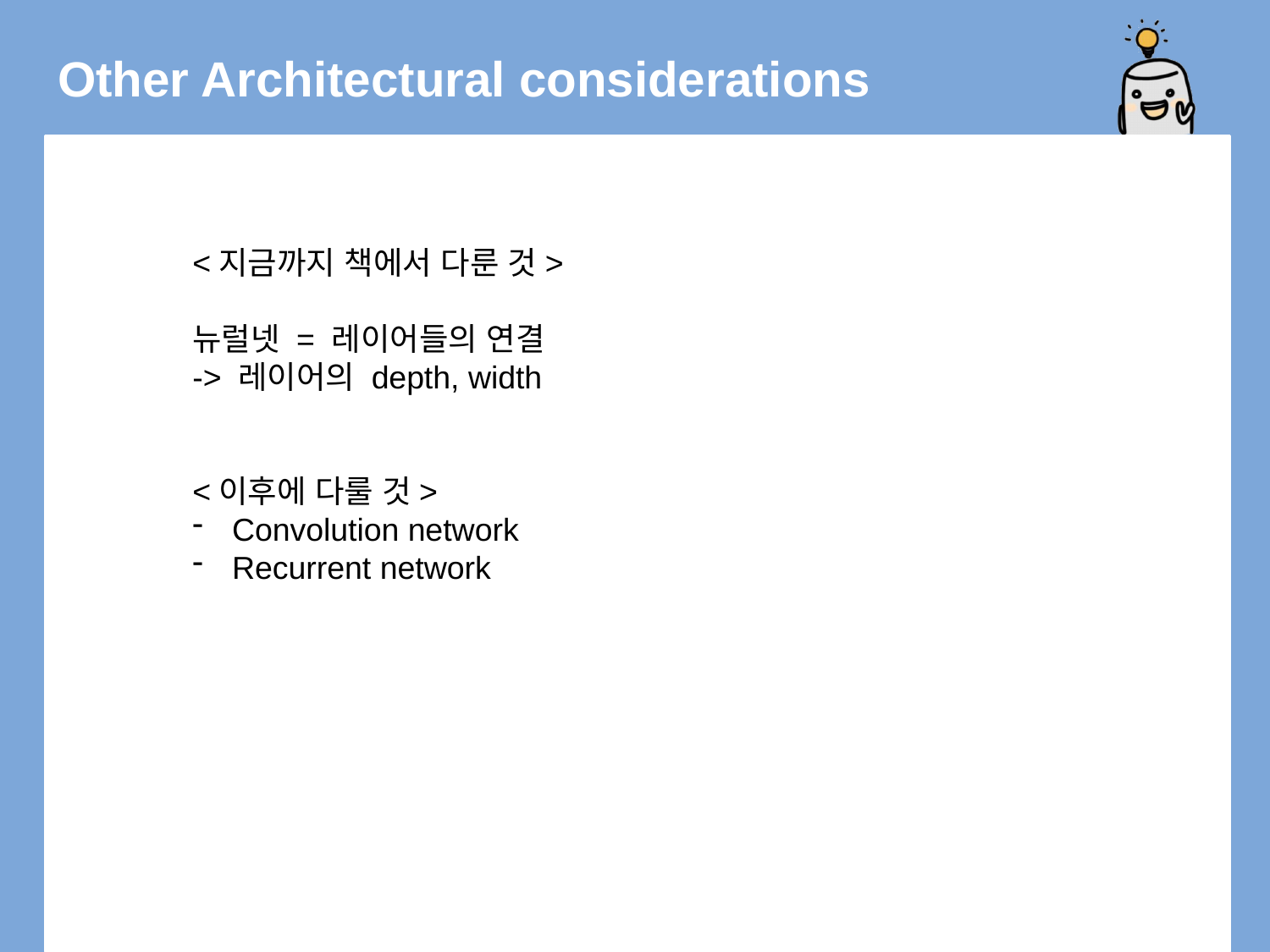

Other Architectural considerations
<지금까지 책에서 다룬 것>

뉴럴넷 = 레이어들의 연결
-> 레이어의 depth, width

<이후에 다룰 것>
Convolution network
Recurrent network